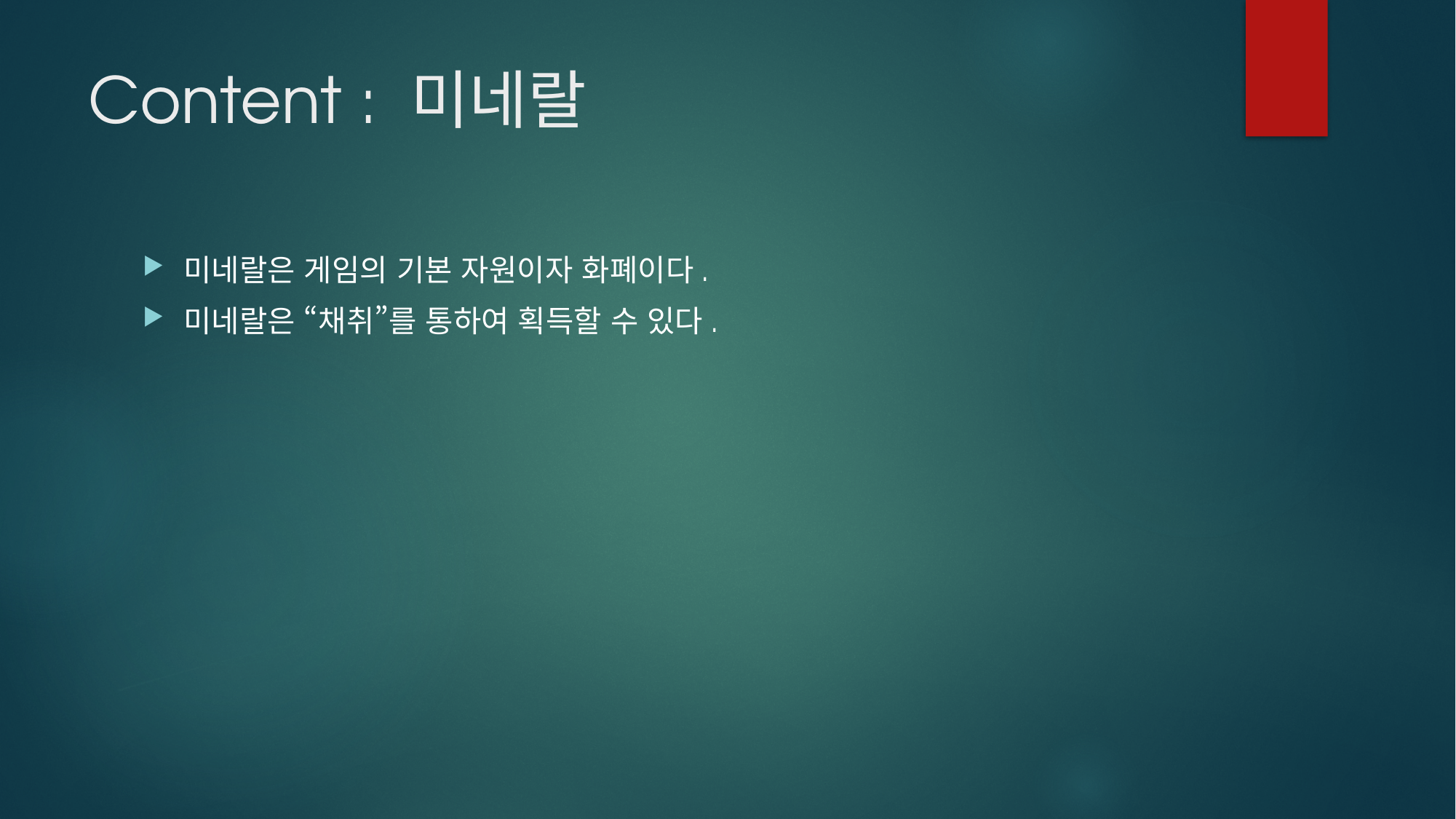

# Content : 미네랄
미네랄은 게임의 기본 자원이자 화폐이다.
미네랄은 “채취”를 통하여 획득할 수 있다.